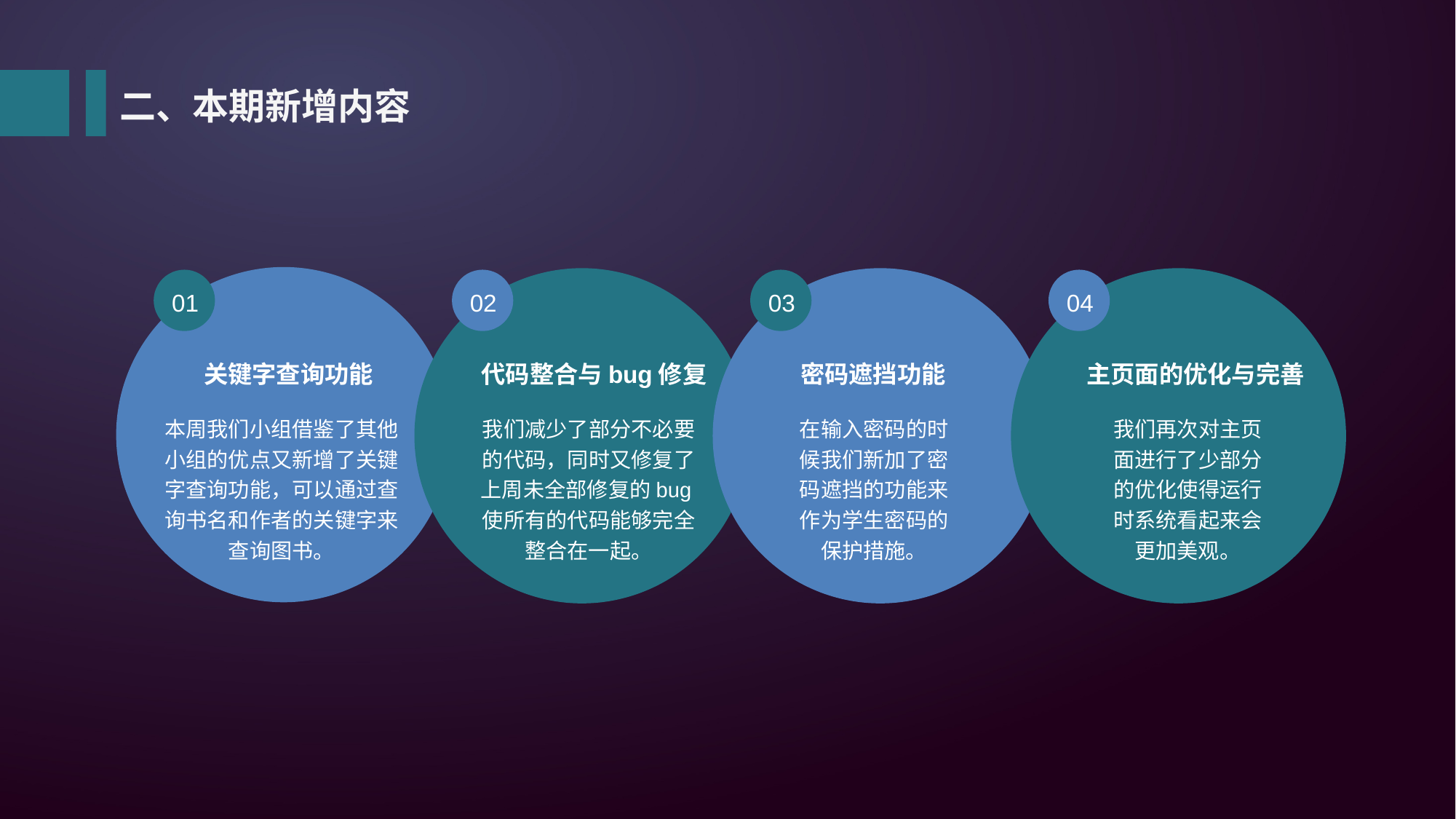

二、本期新增内容

02
01
03
04
密码遮挡功能
关键字查询功能
代码整合与bug修复
主页面的优化与完善
本周我们小组借鉴了其他小组的优点又新增了关键字查询功能，可以通过查询书名和作者的关键字来查询图书。
我们减少了部分不必要的代码，同时又修复了上周未全部修复的bug使所有的代码能够完全整合在一起。
在输入密码的时候我们新加了密码遮挡的功能来作为学生密码的保护措施。
我们再次对主页面进行了少部分的优化使得运行时系统看起来会更加美观。